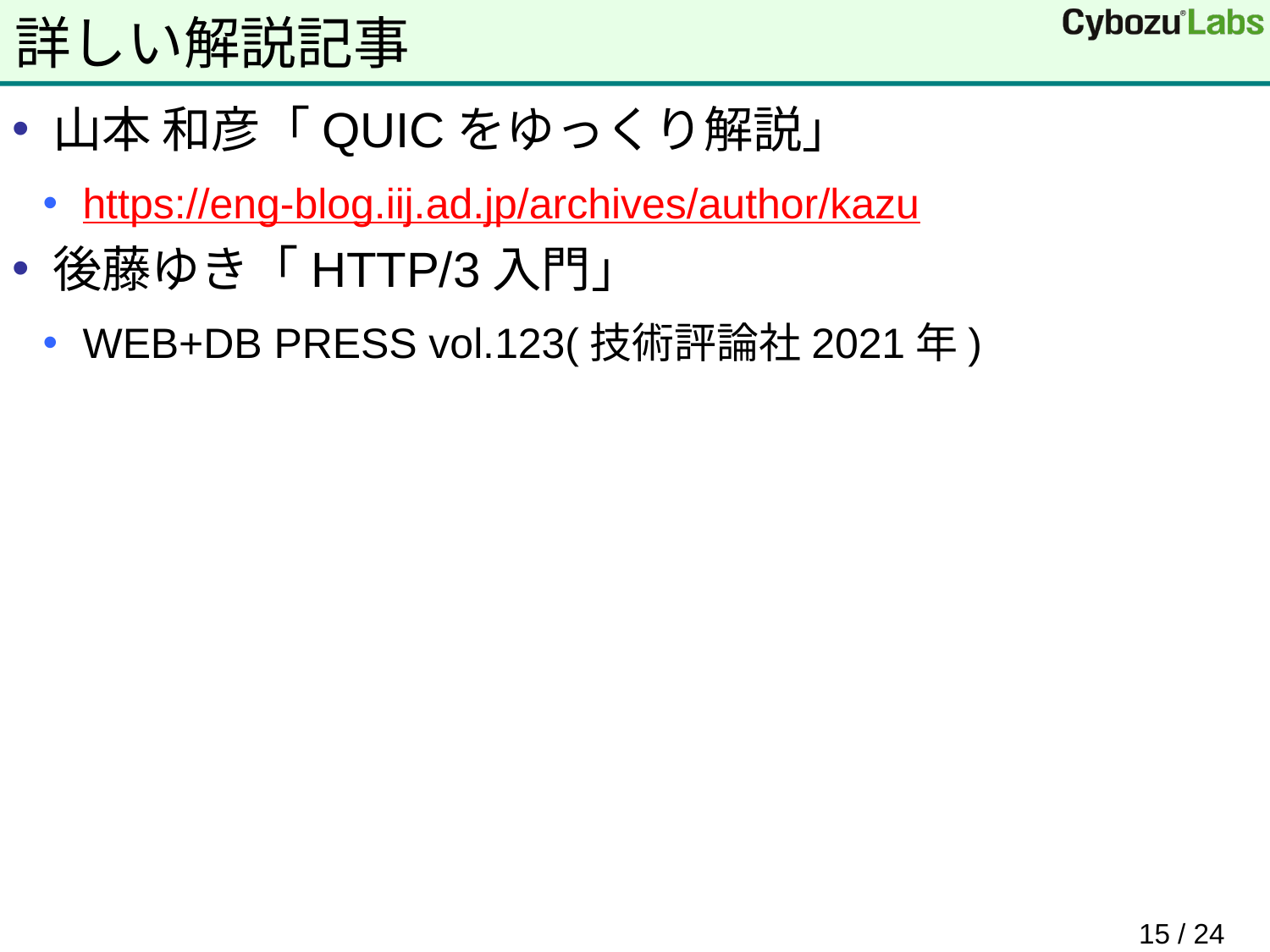

# 詳しい解説記事
山本 和彦「QUICをゆっくり解説」
https://eng-blog.iij.ad.jp/archives/author/kazu
後藤ゆき「HTTP/3入門」
WEB+DB PRESS vol.123(技術評論社2021年)
    15 / 24